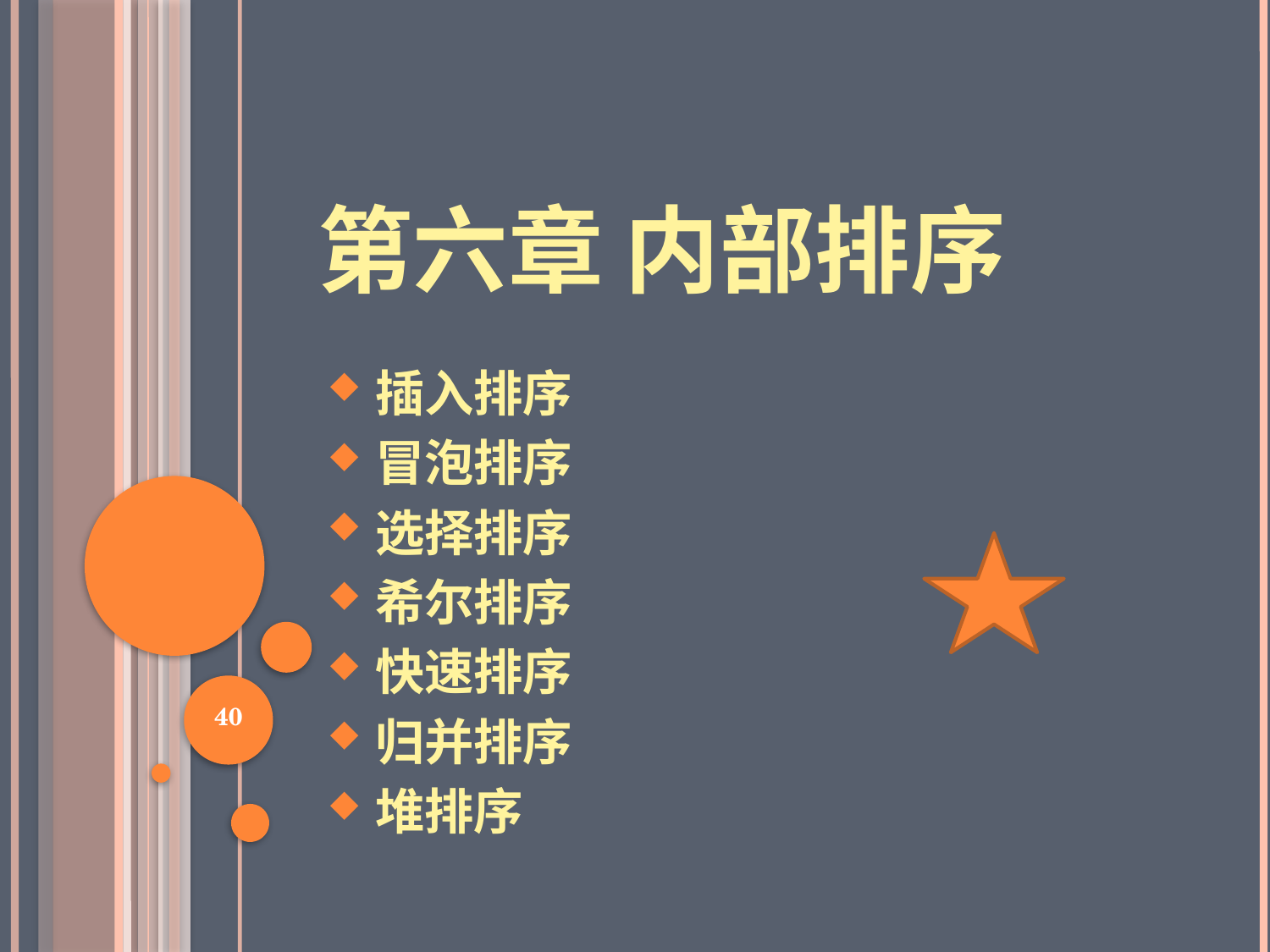

# 第六章 内部排序
插入排序
冒泡排序
选择排序
希尔排序
快速排序
归并排序
堆排序

40